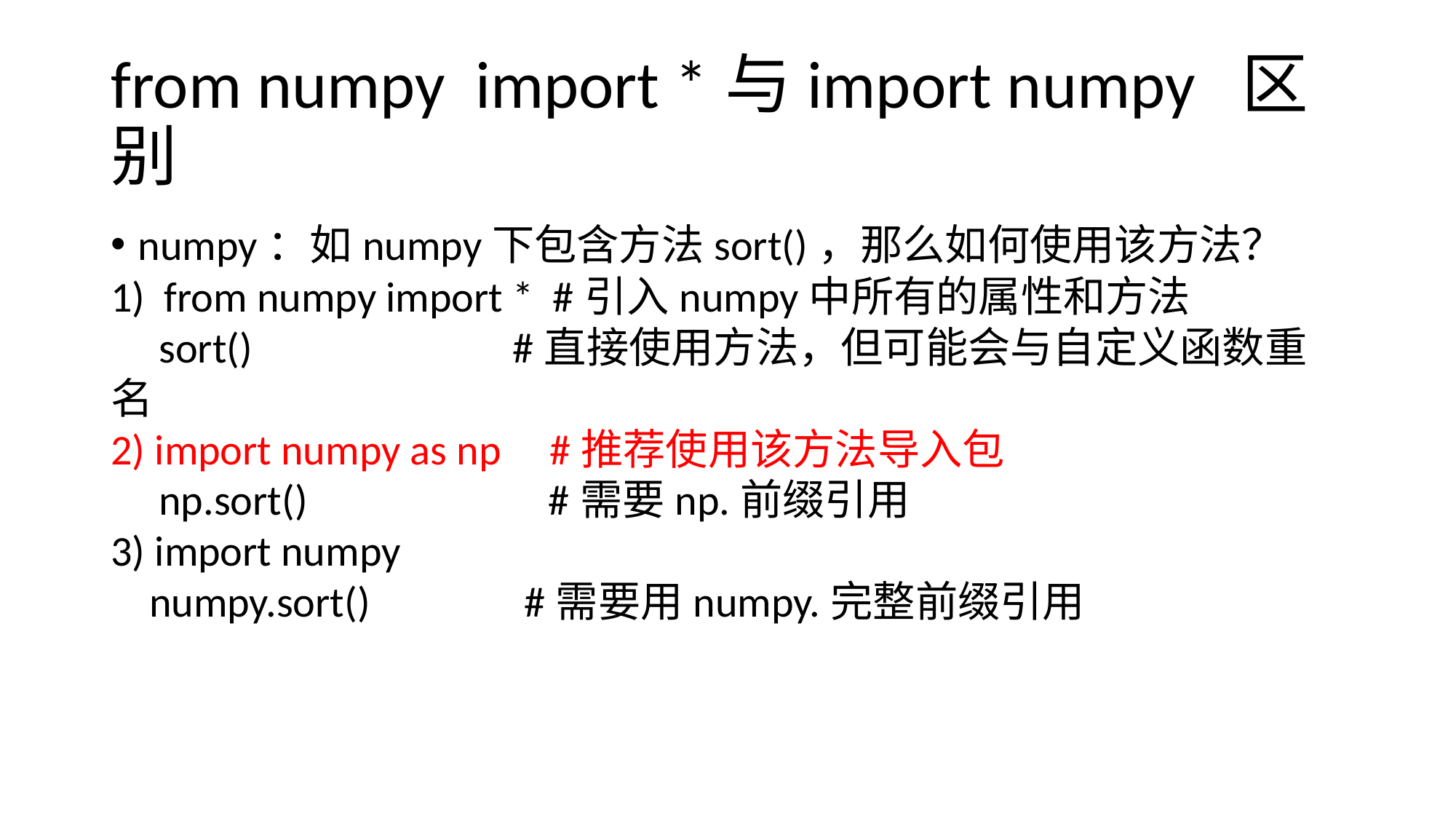

from numpy  import *与import numpy  区别
numpy：如numpy下包含方法sort()，那么如何使用该方法？
1)  from numpy import *  #引入numpy中所有的属性和方法
     sort()                           #直接使用方法，但可能会与自定义函数重名
2) import numpy as np     #推荐使用该方法导入包
     np.sort()                         #需要np.前缀引用
3) import numpy
    numpy.sort()                #需要用numpy.完整前缀引用